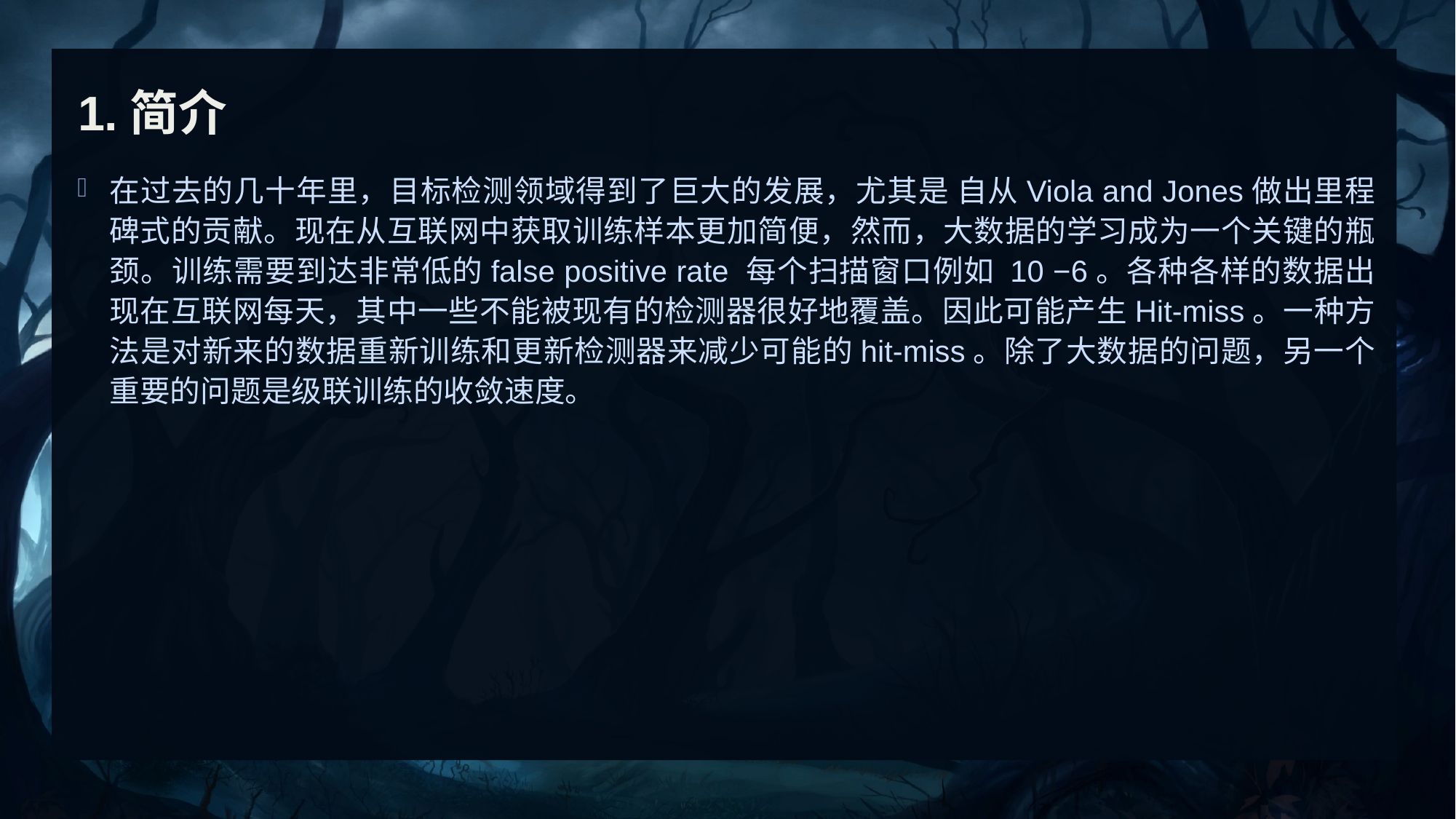

# 1.简介
在过去的几十年里，目标检测领域得到了巨大的发展，尤其是 自从Viola and Jones做出里程碑式的贡献。现在从互联网中获取训练样本更加简便，然而，大数据的学习成为一个关键的瓶颈。训练需要到达非常低的false positive rate 每个扫描窗口例如 10 −6。各种各样的数据出现在互联网每天，其中一些不能被现有的检测器很好地覆盖。因此可能产生Hit-miss。一种方法是对新来的数据重新训练和更新检测器来减少可能的hit-miss。除了大数据的问题，另一个重要的问题是级联训练的收敛速度。